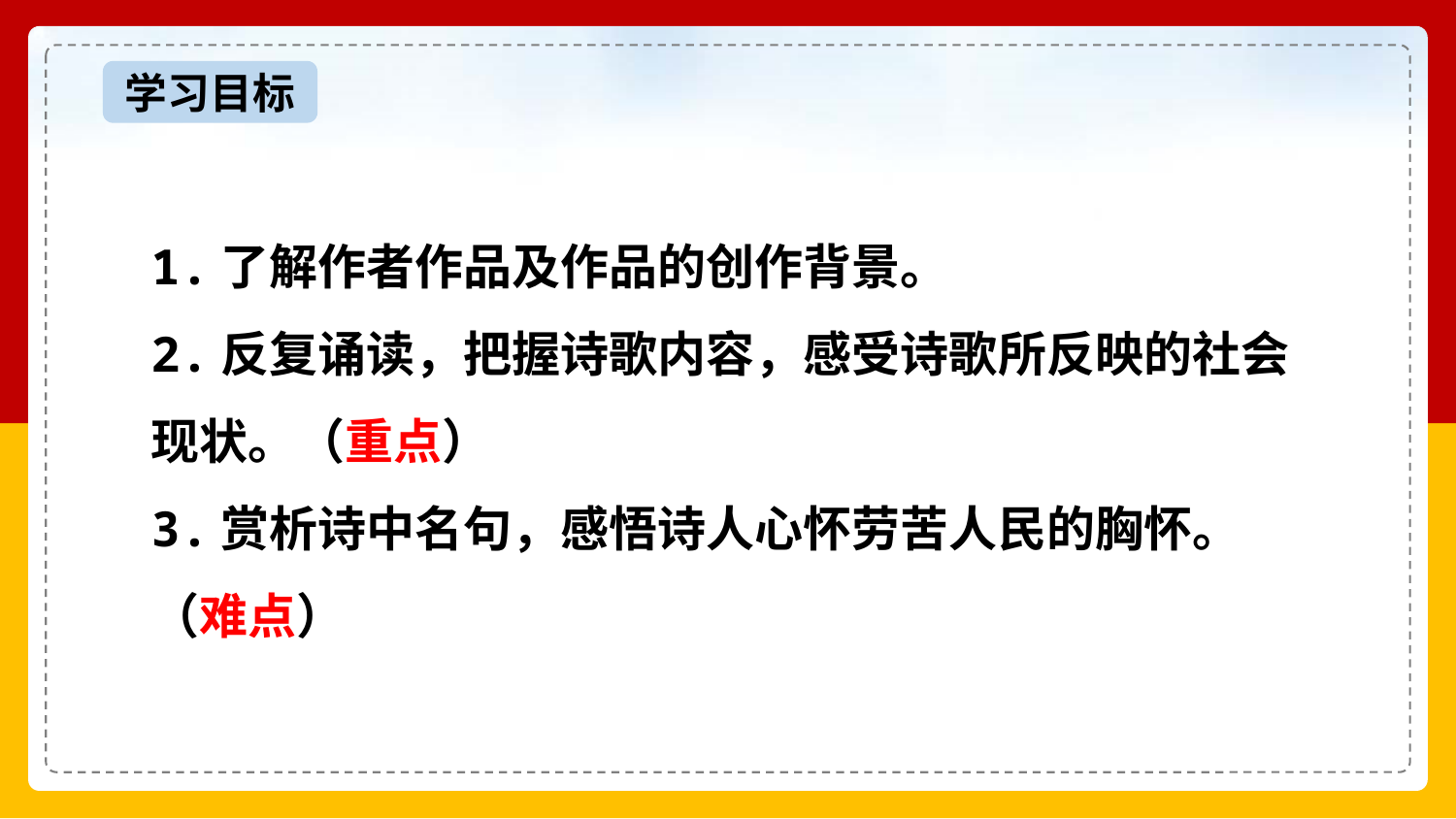

学习目标
1.了解作者作品及作品的创作背景。
2.反复诵读，把握诗歌内容，感受诗歌所反映的社会现状。（重点）
3.赏析诗中名句，感悟诗人心怀劳苦人民的胸怀。（难点）